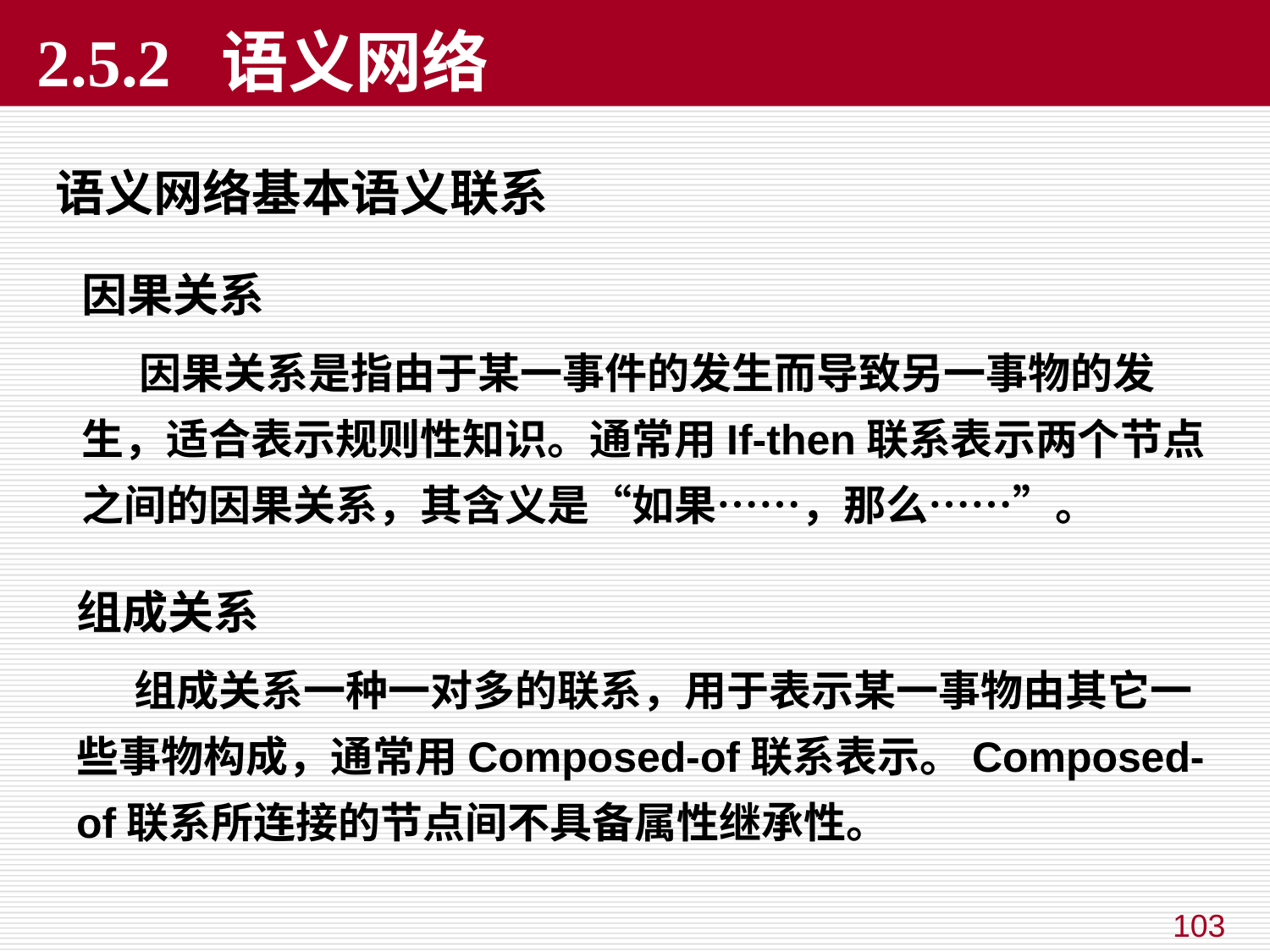

# 2.5.2  语义网络
语义网络基本语义联系
因果关系
     因果关系是指由于某一事件的发生而导致另一事物的发生，适合表示规则性知识。通常用If-then联系表示两个节点之间的因果关系，其含义是“如果……，那么……”。
组成关系
     组成关系一种一对多的联系，用于表示某一事物由其它一些事物构成，通常用Composed-of联系表示。Composed-of联系所连接的节点间不具备属性继承性。
103